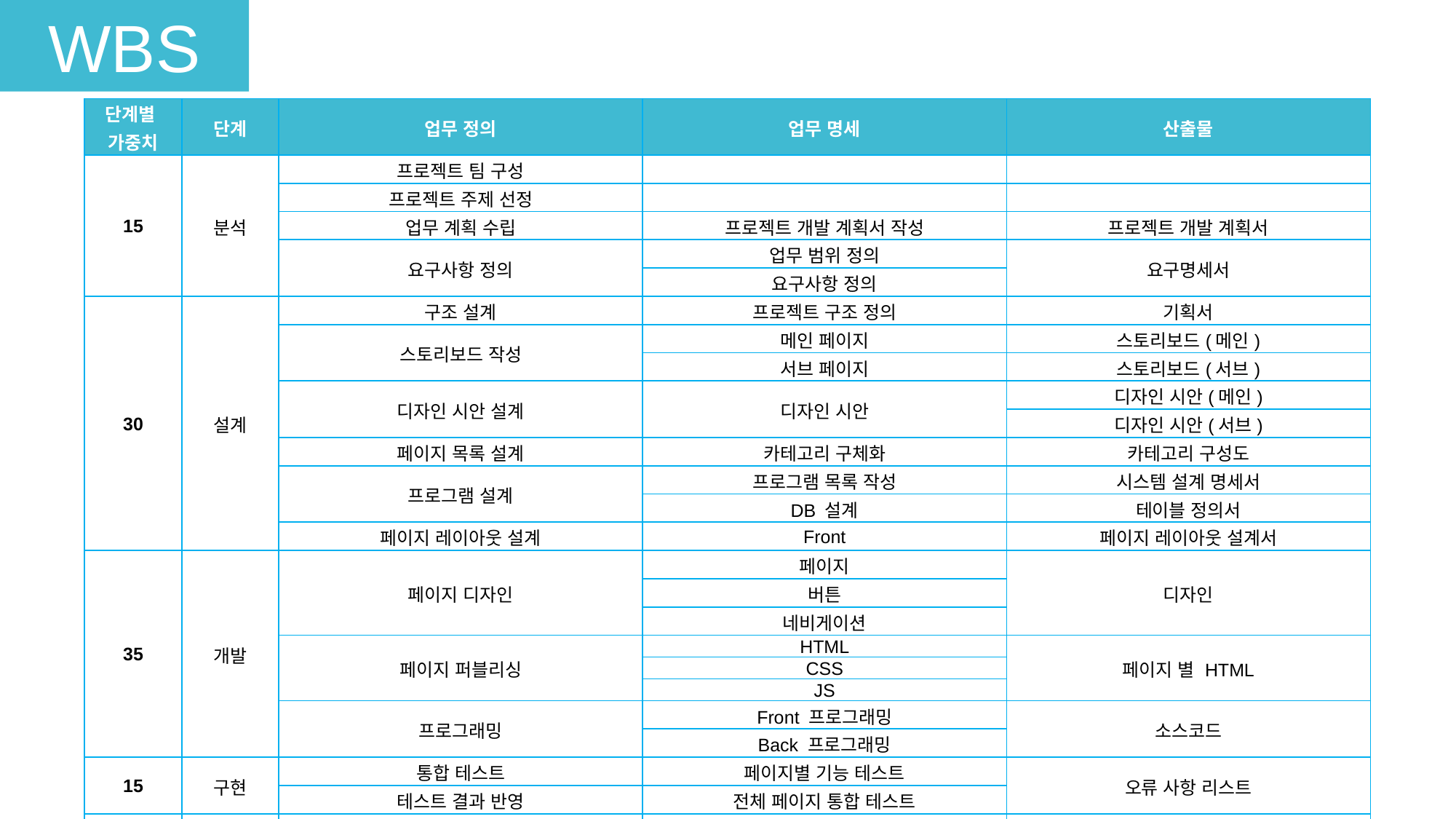

WBS
| 단계별 가중치 | 단계 | 업무 정의 | 업무 명세 | 산출물 |
| --- | --- | --- | --- | --- |
| 15 | 분석 | 프로젝트 팀 구성 |  |  |
|  |  | 프로젝트 주제 선정 |  |  |
|  |  | 업무 계획 수립 | 프로젝트 개발 계획서 작성 | 프로젝트 개발 계획서 |
|  |  | 요구사항 정의 | 업무 범위 정의 | 요구명세서 |
|  |  |  | 요구사항 정의 |  |
| 30 | 설계 | 구조 설계 | 프로젝트 구조 정의 | 기획서 |
|  |  | 스토리보드 작성 | 메인 페이지 | 스토리보드(메인) |
|  |  |  | 서브 페이지 | 스토리보드(서브) |
|  |  | 디자인 시안 설계 | 디자인 시안 | 디자인 시안(메인) |
|  |  |  |  | 디자인 시안(서브) |
|  |  | 페이지 목록 설계 | 카테고리 구체화 | 카테고리 구성도 |
|  |  | 프로그램 설계 | 프로그램 목록 작성 | 시스템 설계 명세서 |
|  |  |  | DB 설계 | 테이블 정의서 |
|  |  | 페이지 레이아웃 설계 | Front | 페이지 레이아웃 설계서 |
| 35 | 개발 | 페이지 디자인 | 페이지 | 디자인 |
|  |  |  | 버튼 |  |
|  |  |  | 네비게이션 |  |
|  |  | 페이지 퍼블리싱 | HTML | 페이지 별 HTML |
|  |  |  | CSS |  |
|  |  |  | JS |  |
|  |  | 프로그래밍 | Front 프로그래밍 | 소스코드 |
|  |  |  | Back 프로그래밍 |  |
| 15 | 구현 | 통합 테스트 | 페이지별 기능 테스트 | 오류 사항 리스트 |
|  |  | 테스트 결과 반영 | 전체 페이지 통합 테스트 |  |
| 5 | 종료 | 프로젝트 종료 | 결함 수정 | 수정된 소스코드 |
|  |  |  | 산출물 제출 | 최종보고서 |
|  |  |  | 검수 | 산출물 |
| 100 | - | - | - | - |